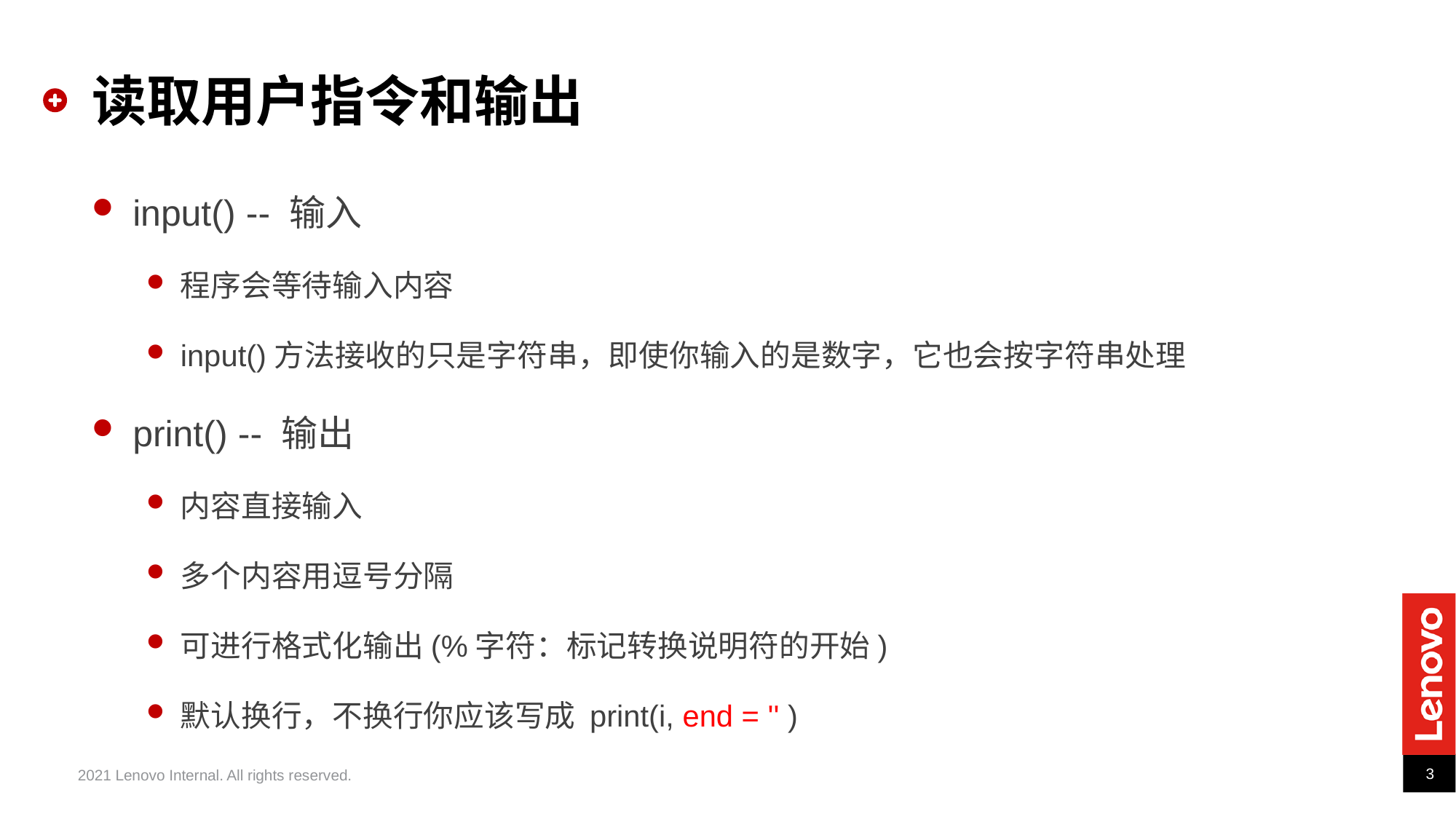

# 读取用户指令和输出
input() -- 输入
程序会等待输入内容
input()方法接收的只是字符串，即使你输入的是数字，它也会按字符串处理
print() -- 输出
内容直接输入
多个内容用逗号分隔
可进行格式化输出(%字符：标记转换说明符的开始)
默认换行，不换行你应该写成 print(i, end = '' )